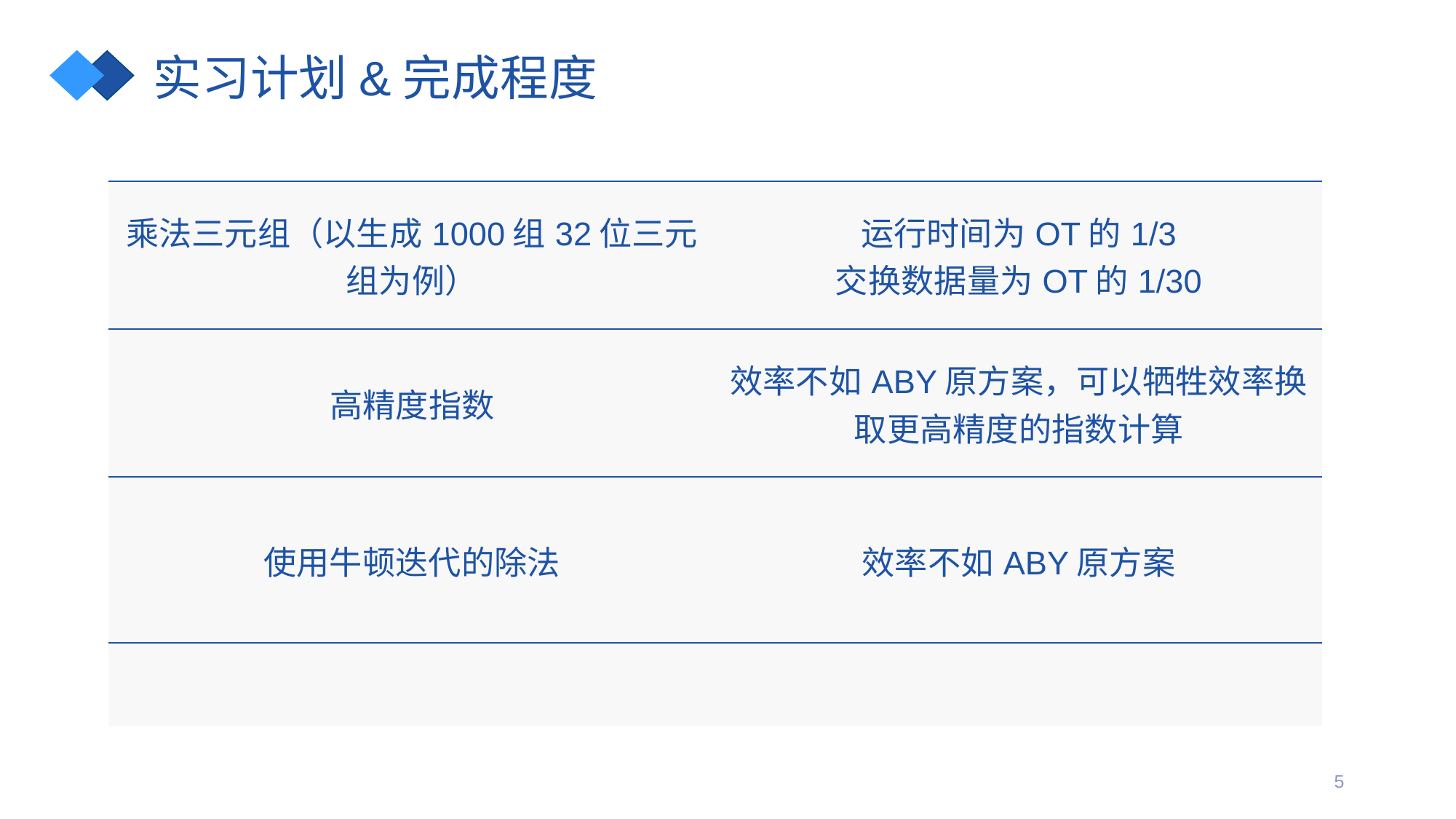

# 实习计划&完成程度
| 乘法三元组（以生成1000组32位三元组为例） | 运行时间为OT的1/3 交换数据量为OT的1/30 |
| --- | --- |
| 高精度指数 | 效率不如ABY原方案，可以牺牲效率换取更高精度的指数计算 |
| 使用牛顿迭代的除法 | 效率不如ABY原方案 |
|  |  |
5